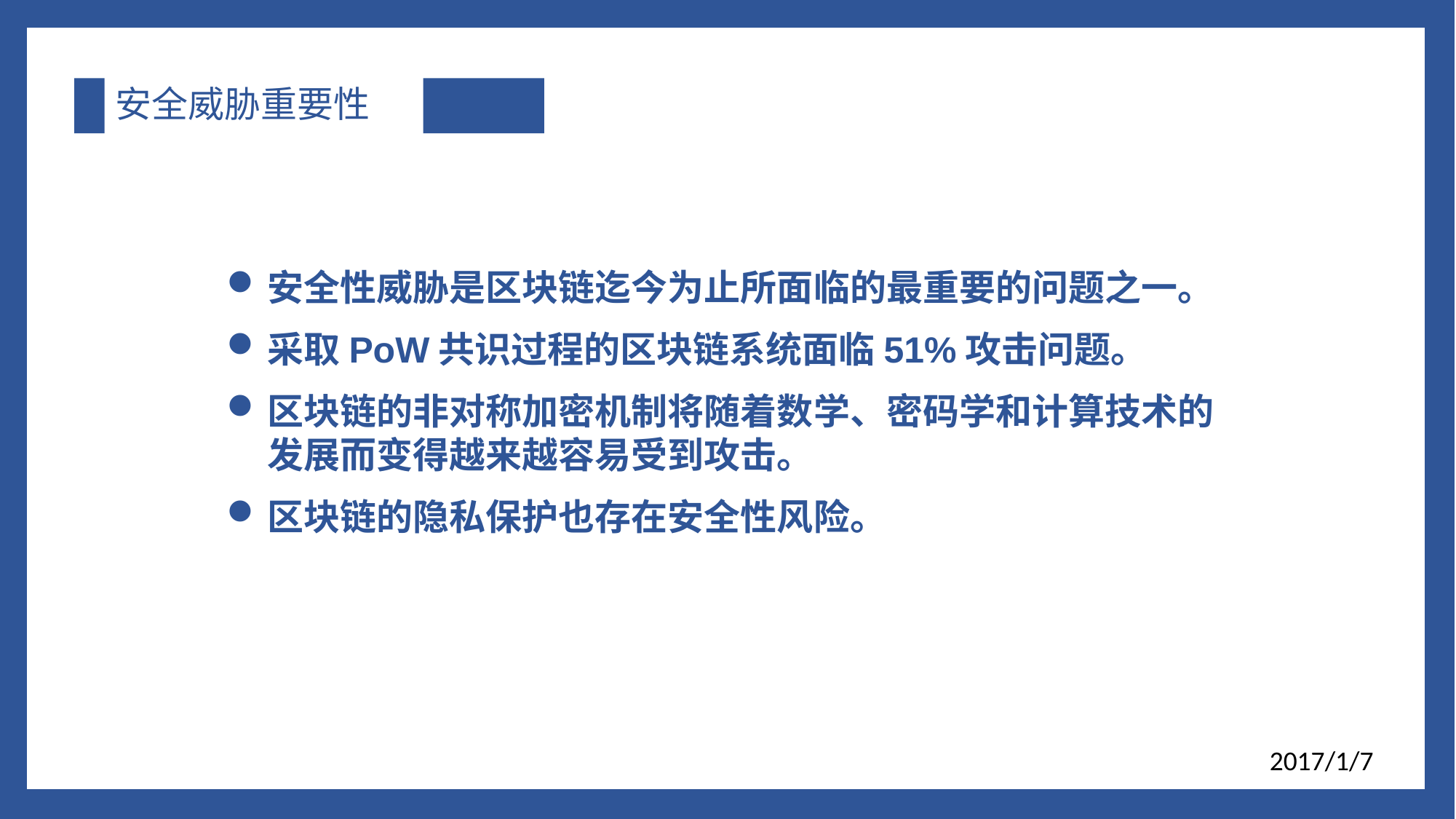

# 安全威胁重要性
安全性威胁是区块链迄今为止所面临的最重要的问题之一。
采取PoW共识过程的区块链系统面临51%攻击问题。
区块链的非对称加密机制将随着数学、密码学和计算技术的发展而变得越来越容易受到攻击。
区块链的隐私保护也存在安全性风险。

2017/1/7